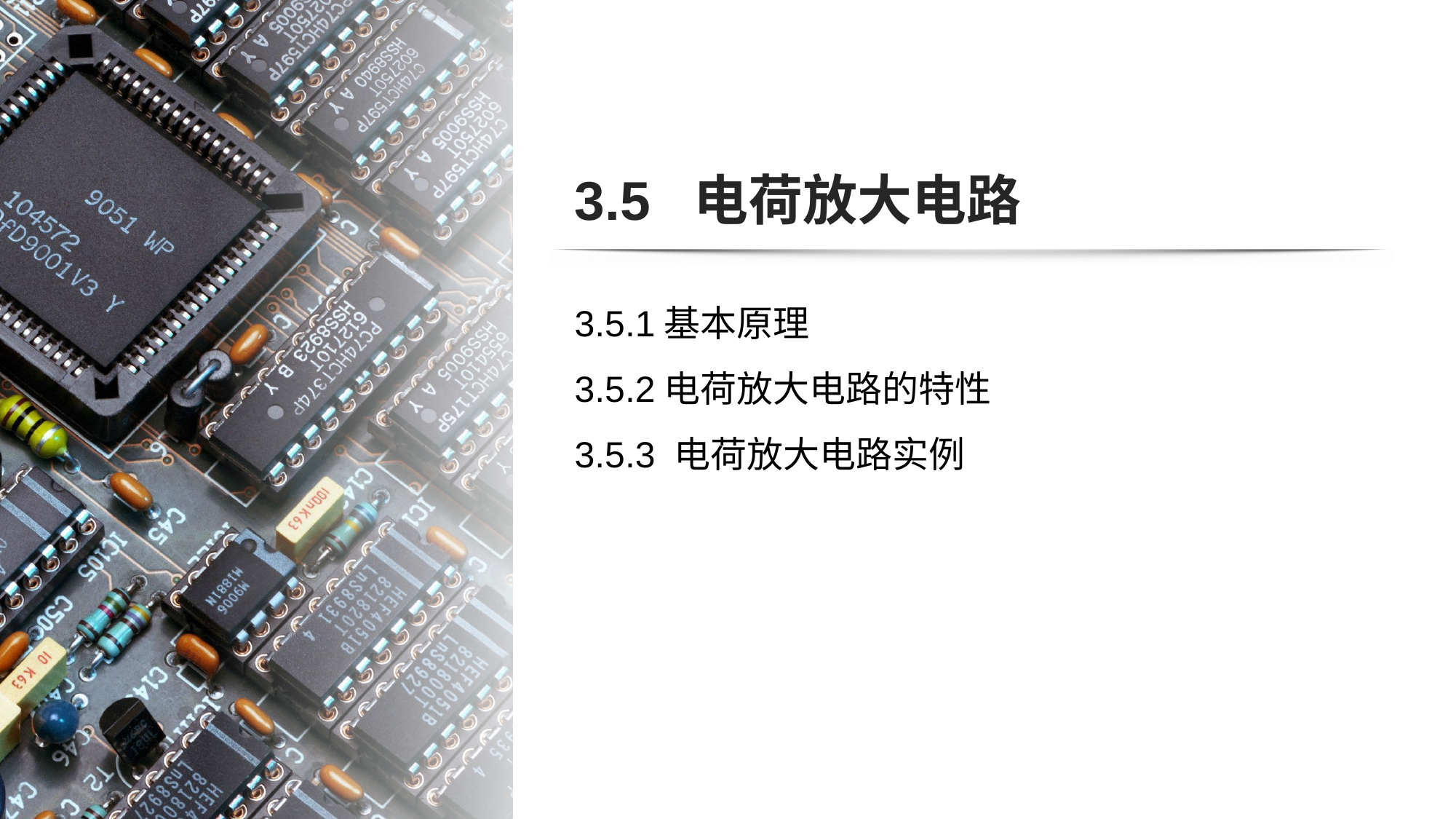

# 3.5  电荷放大电路
3.5.1基本原理
3.5.2电荷放大电路的特性
3.5.3 电荷放大电路实例